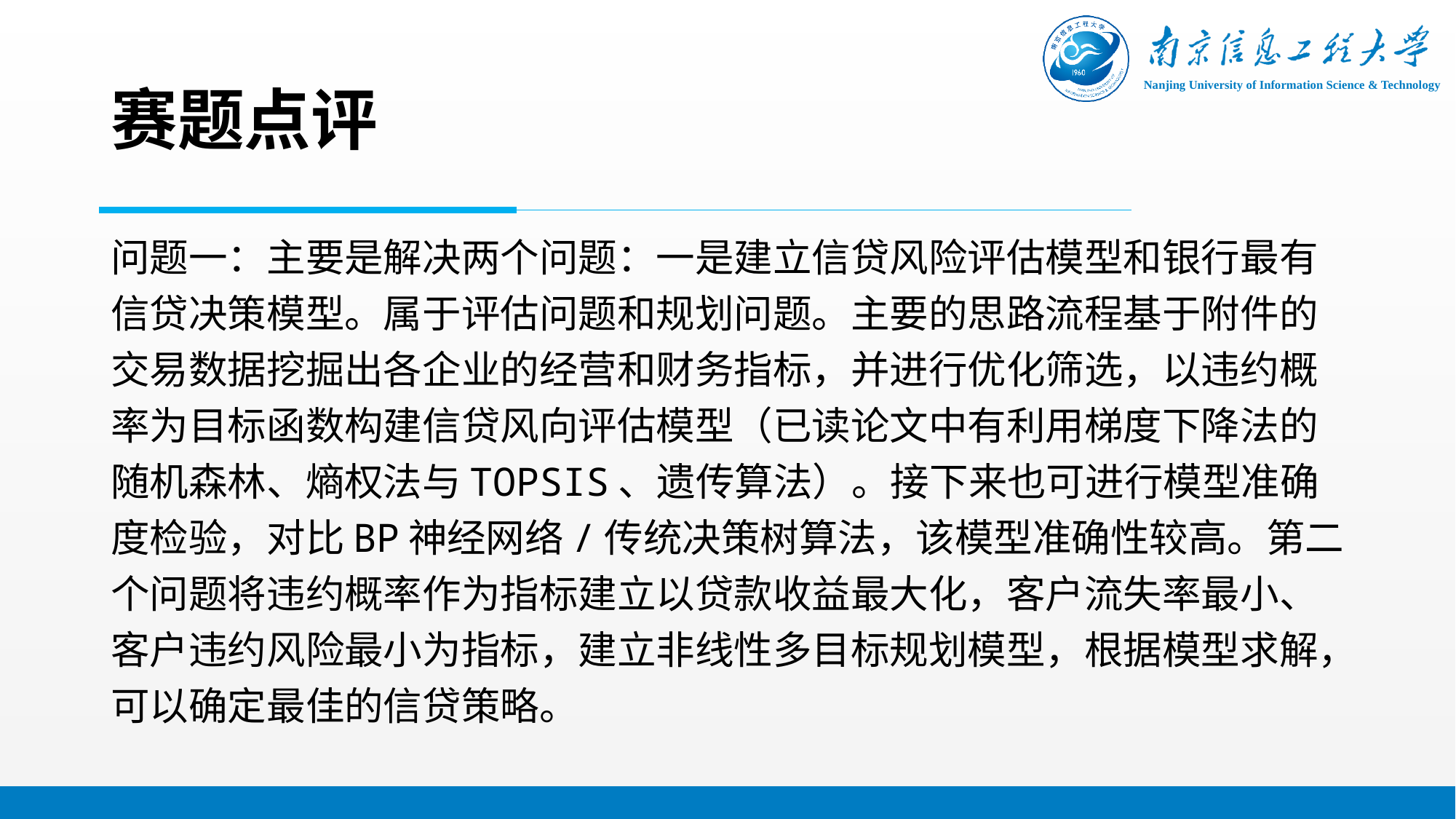

# 赛题点评
问题一：主要是解决两个问题：一是建立信贷风险评估模型和银行最有信贷决策模型。属于评估问题和规划问题。主要的思路流程基于附件的交易数据挖掘出各企业的经营和财务指标，并进行优化筛选，以违约概率为目标函数构建信贷风向评估模型（已读论文中有利用梯度下降法的随机森林、熵权法与TOPSIS、遗传算法）。接下来也可进行模型准确度检验，对比BP神经网络/传统决策树算法，该模型准确性较高。第二个问题将违约概率作为指标建立以贷款收益最大化，客户流失率最小、客户违约风险最小为指标，建立非线性多目标规划模型，根据模型求解，可以确定最佳的信贷策略。